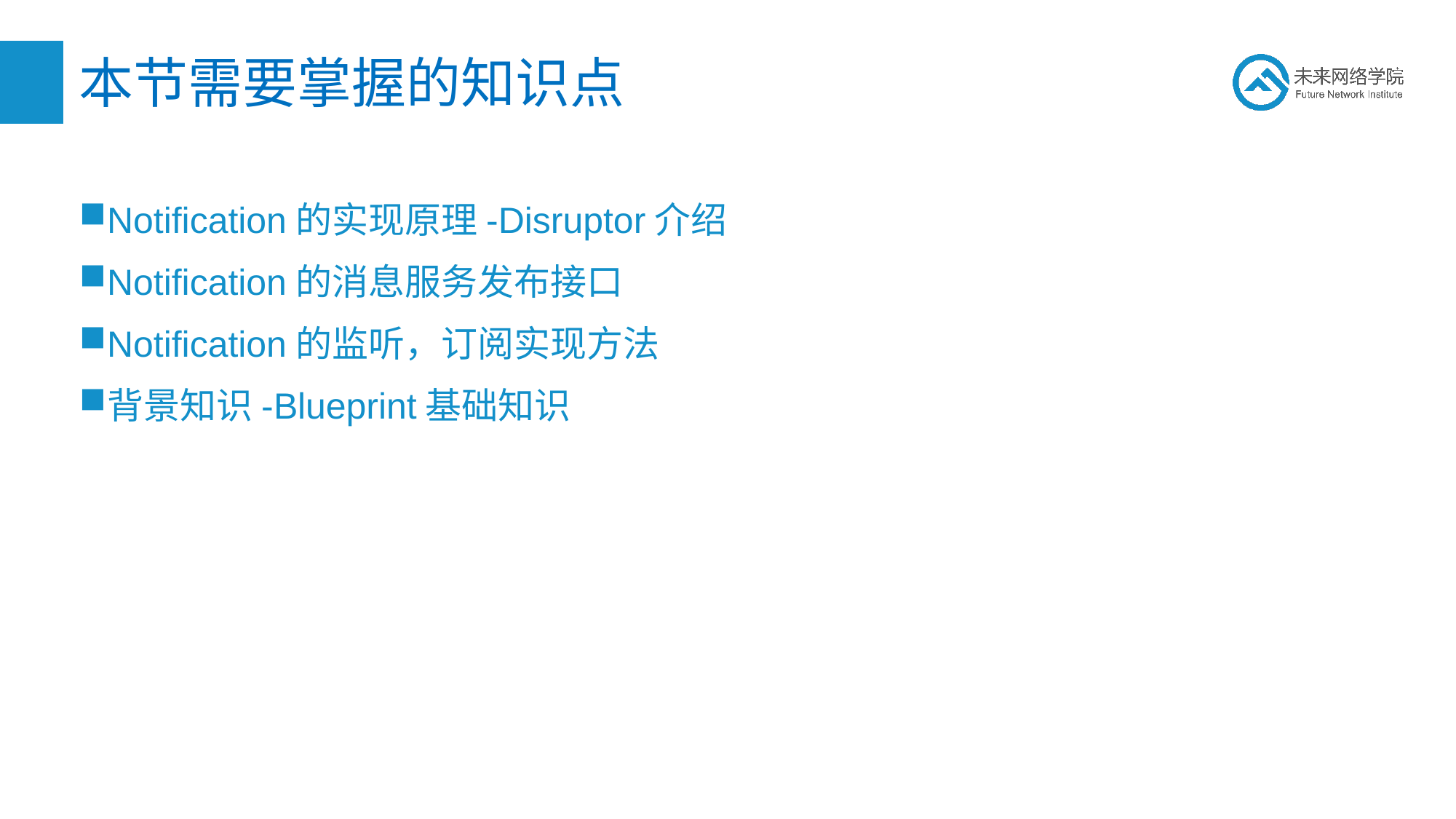

# 本节需要掌握的知识点
Notification的实现原理-Disruptor介绍
Notification的消息服务发布接口
Notification的监听，订阅实现方法
背景知识-Blueprint基础知识